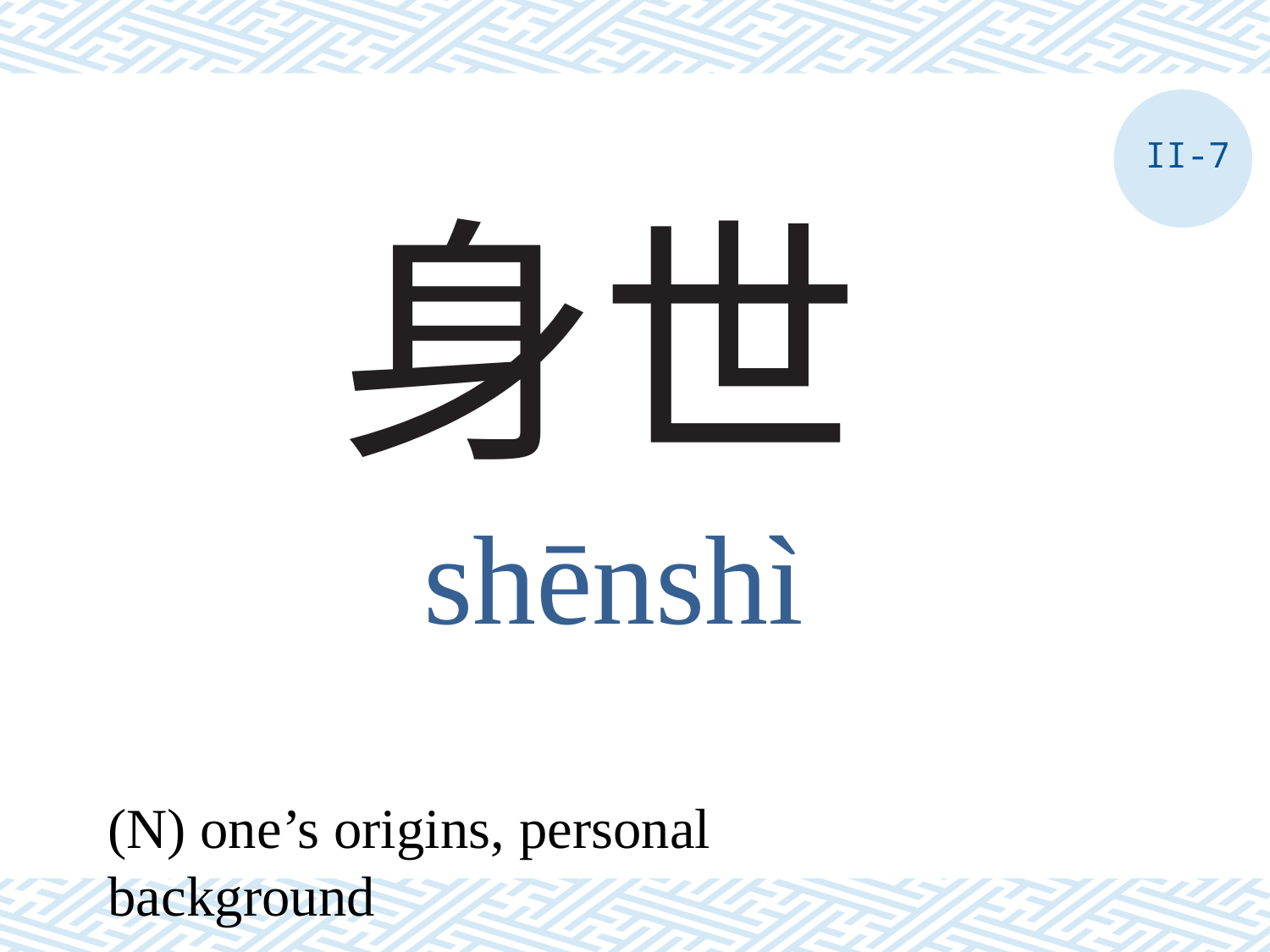

II-7

# 身世
shēnshì
(N) one’s origins, personal background